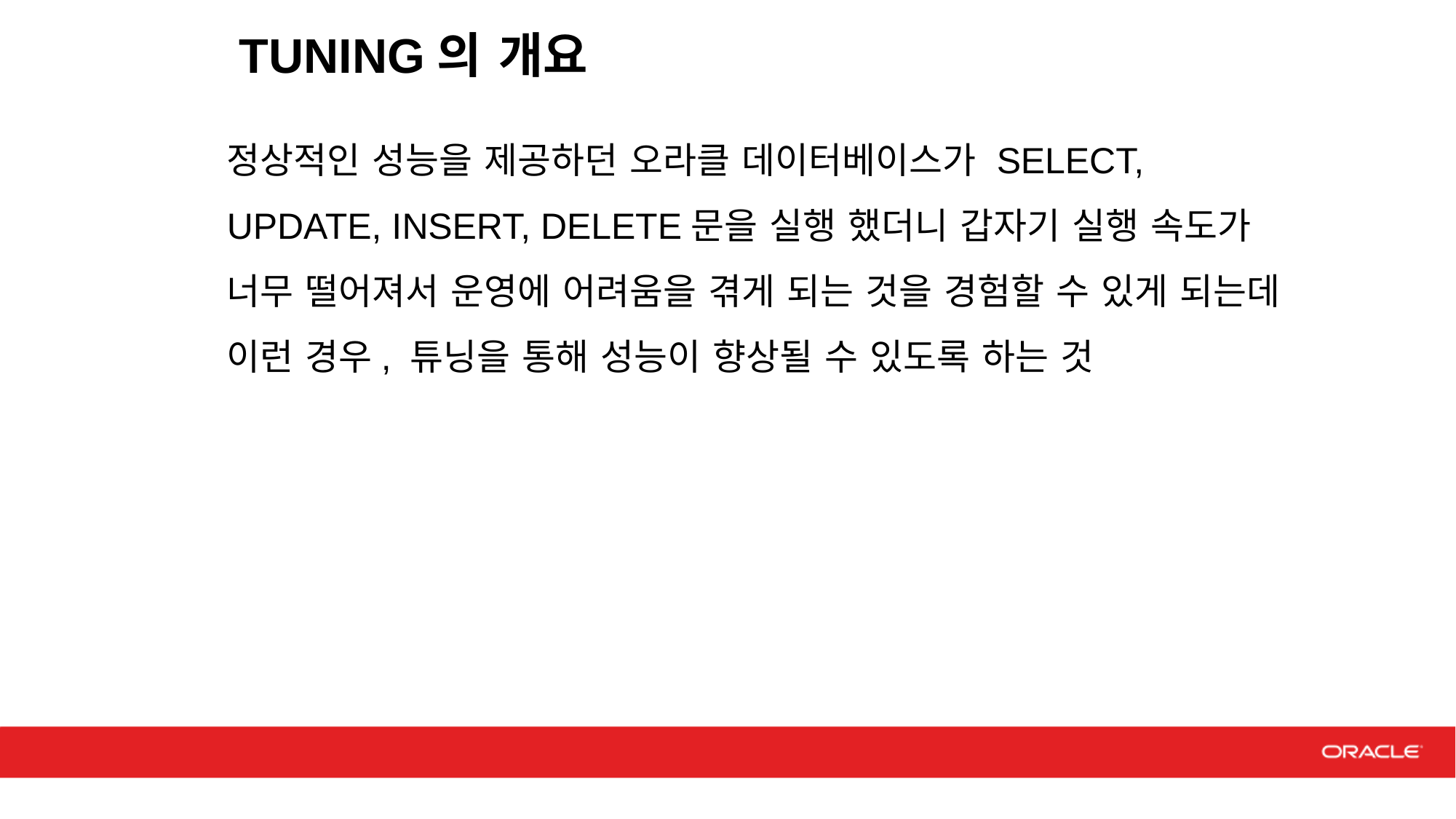

TUNING의 개요
정상적인 성능을 제공하던 오라클 데이터베이스가 SELECT, UPDATE, INSERT, DELETE문을 실행 했더니 갑자기 실행 속도가 너무 떨어져서 운영에 어려움을 겪게 되는 것을 경험할 수 있게 되는데 이런 경우, 튜닝을 통해 성능이 향상될 수 있도록 하는 것